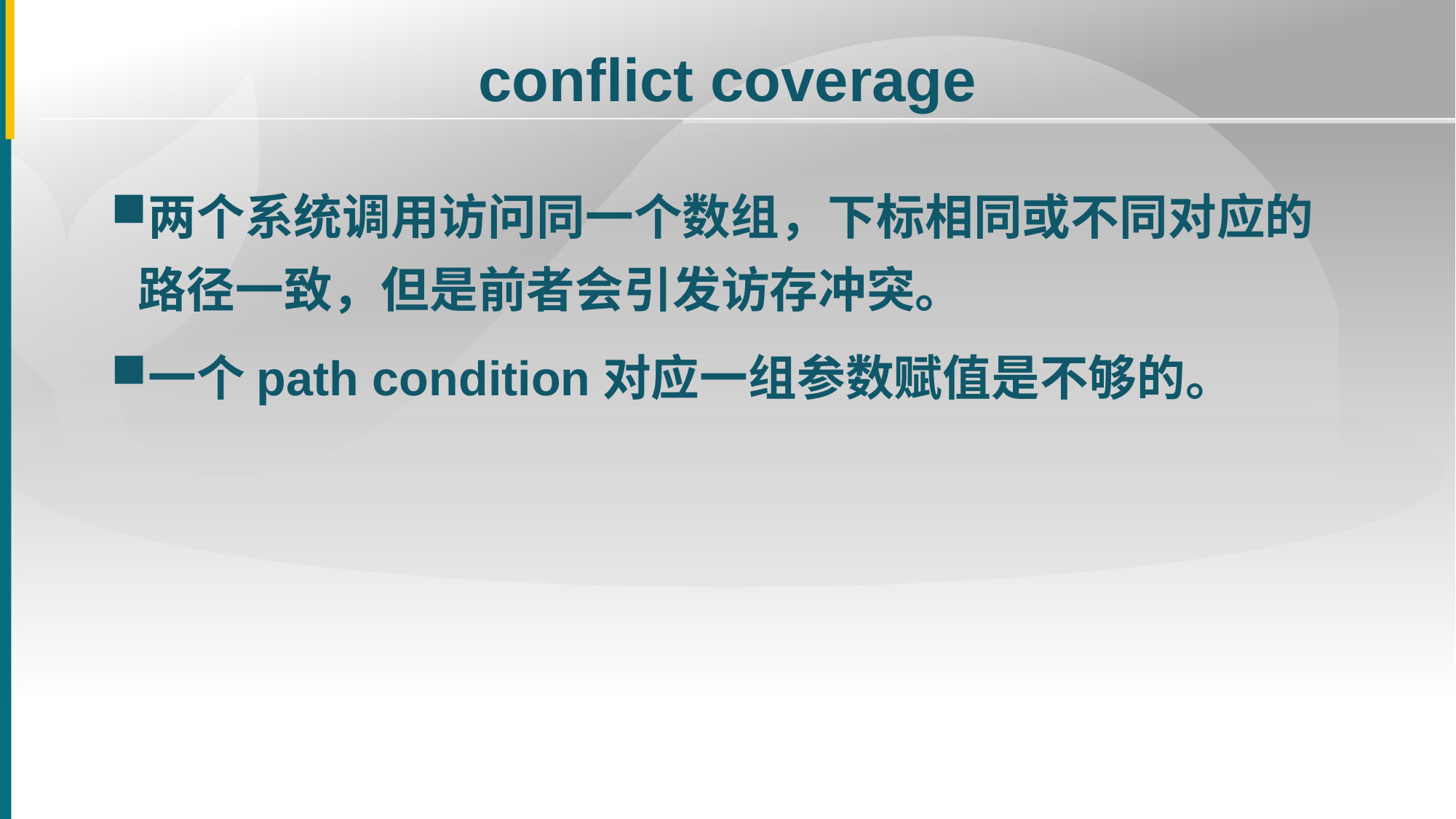

# conflict coverage
两个系统调用访问同一个数组，下标相同或不同对应的路径一致，但是前者会引发访存冲突。
一个path condition对应一组参数赋值是不够的。